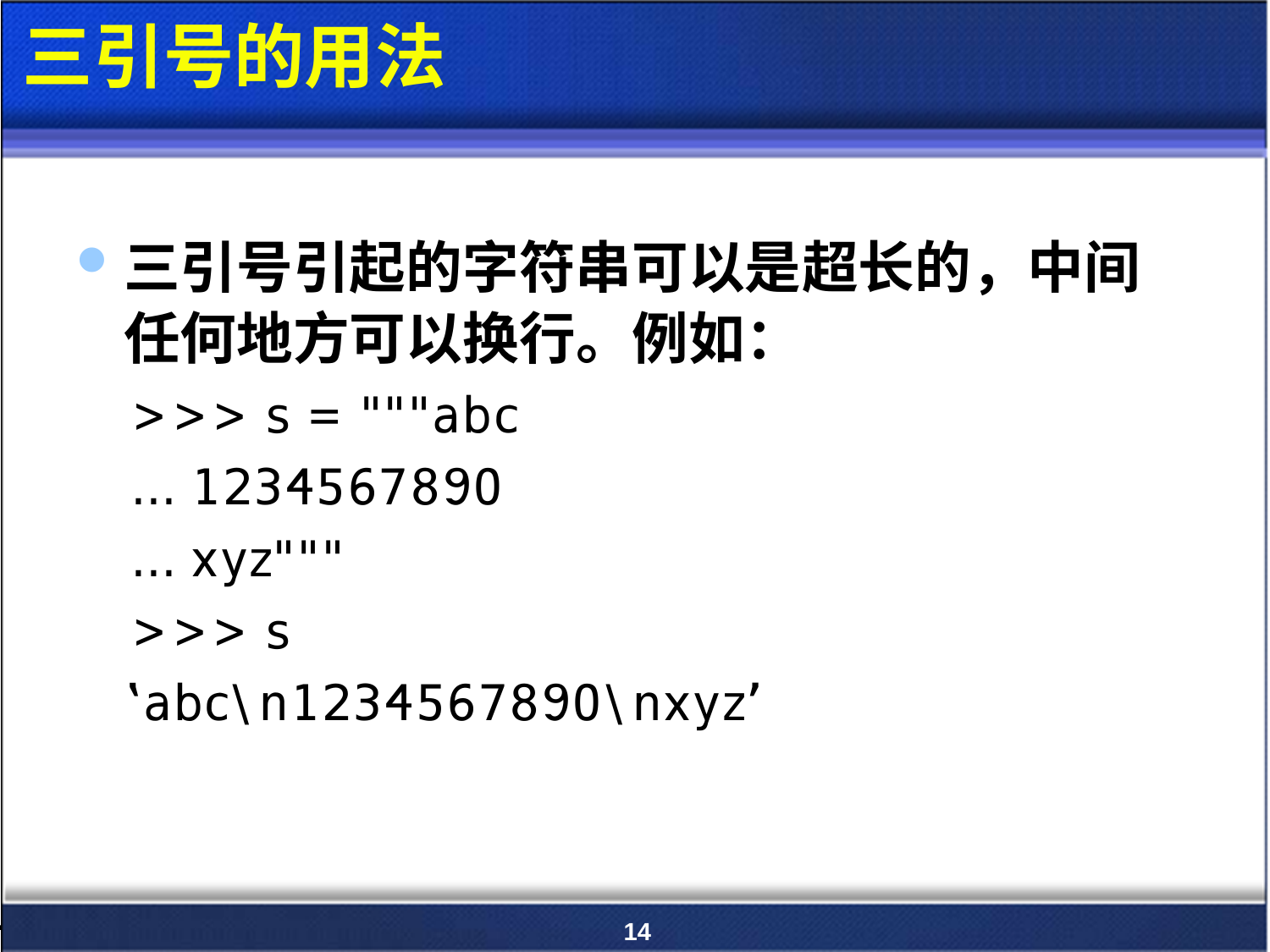

# 三引号的用法
三引号引起的字符串可以是超长的，中间任何地方可以换行。例如：
>>> s = """abc
... 1234567890
... xyz"""
>>> s
‘abc\n1234567890\nxyz’
14